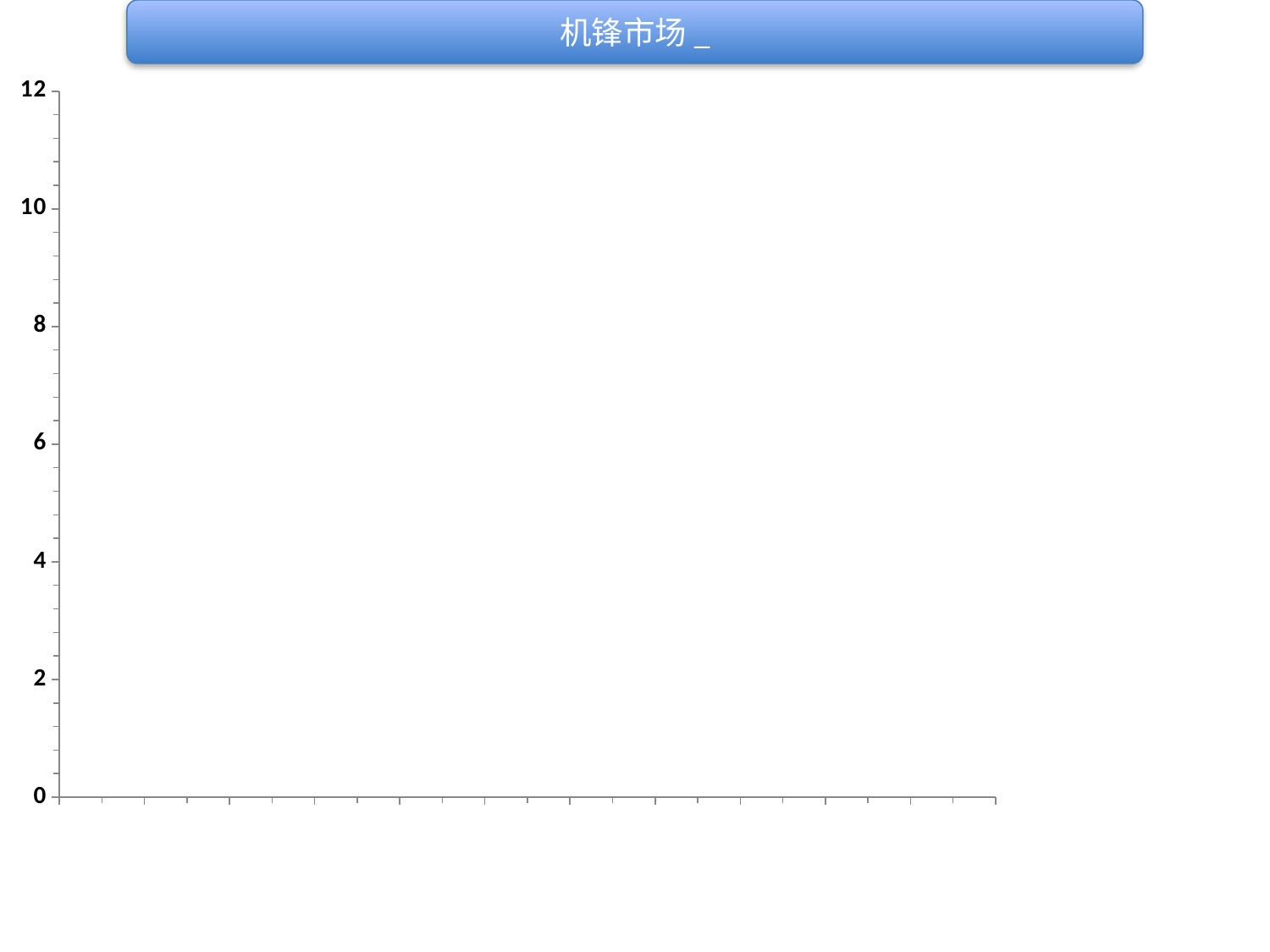

机锋市场_

### Chart

| Category | uv |
|---|---|